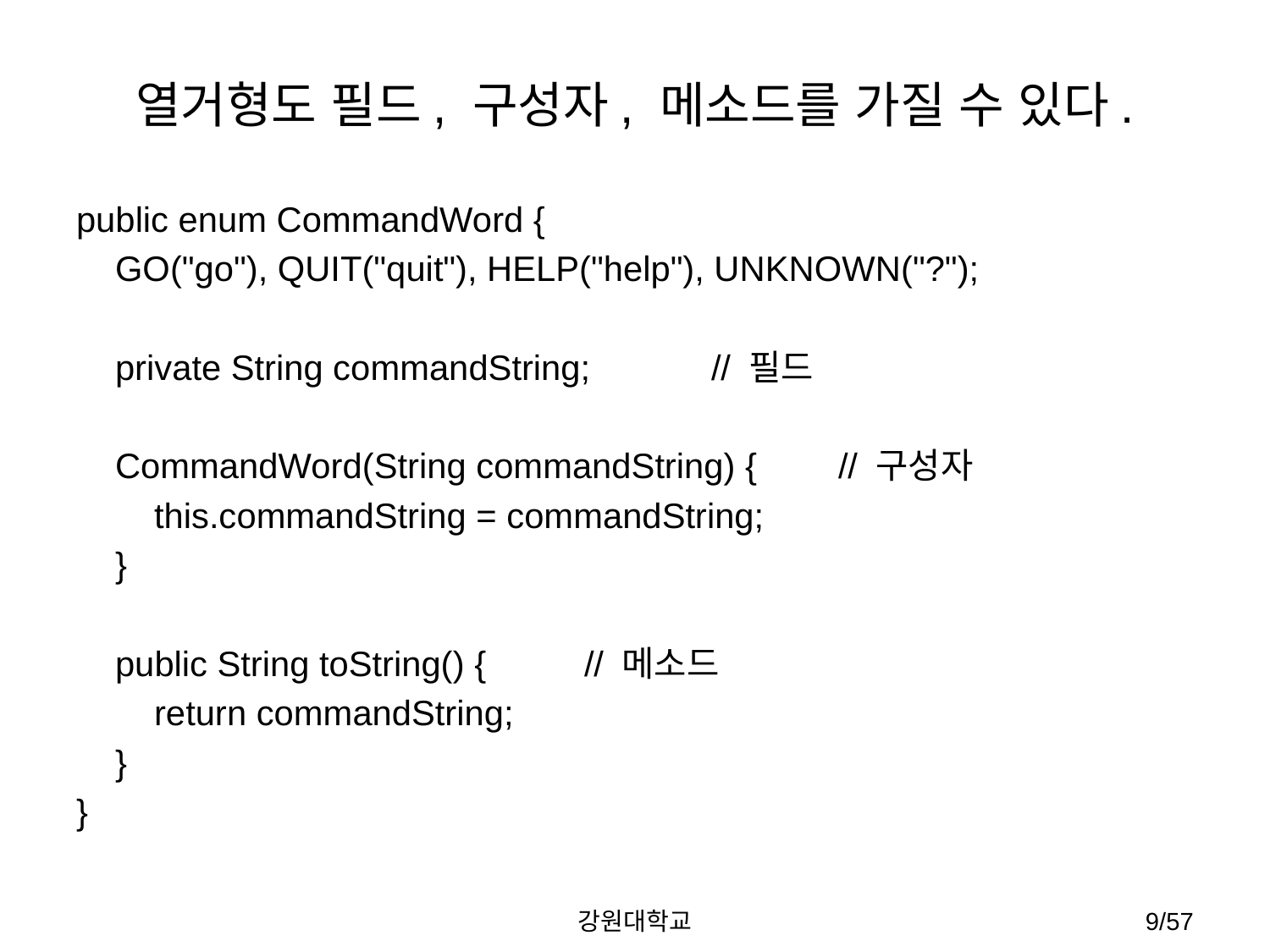

# 열거형도 필드, 구성자, 메소드를 가질 수 있다.
public enum CommandWord {
    GO("go"), QUIT("quit"), HELP("help"), UNKNOWN("?");

    private String commandString;	// 필드

    CommandWord(String commandString) {	// 구성자
        this.commandString = commandString;
    }

    public String toString() {	// 메소드
        return commandString;
    }
}
강원대학교
9/57